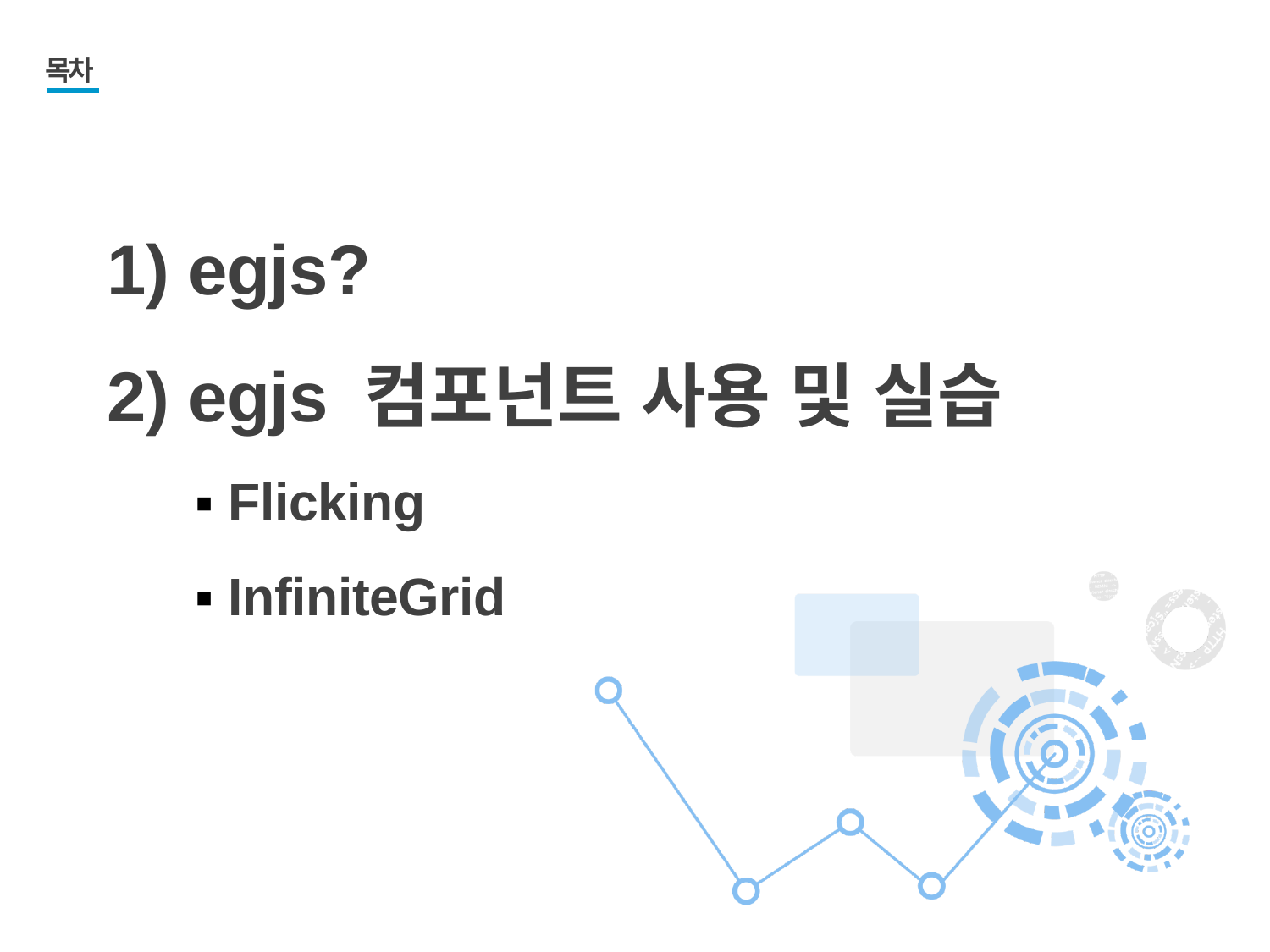

1) egjs?
2) egjs 컴포넌트 사용 및 실습
      ▪ Flicking
      ▪ InfiniteGrid